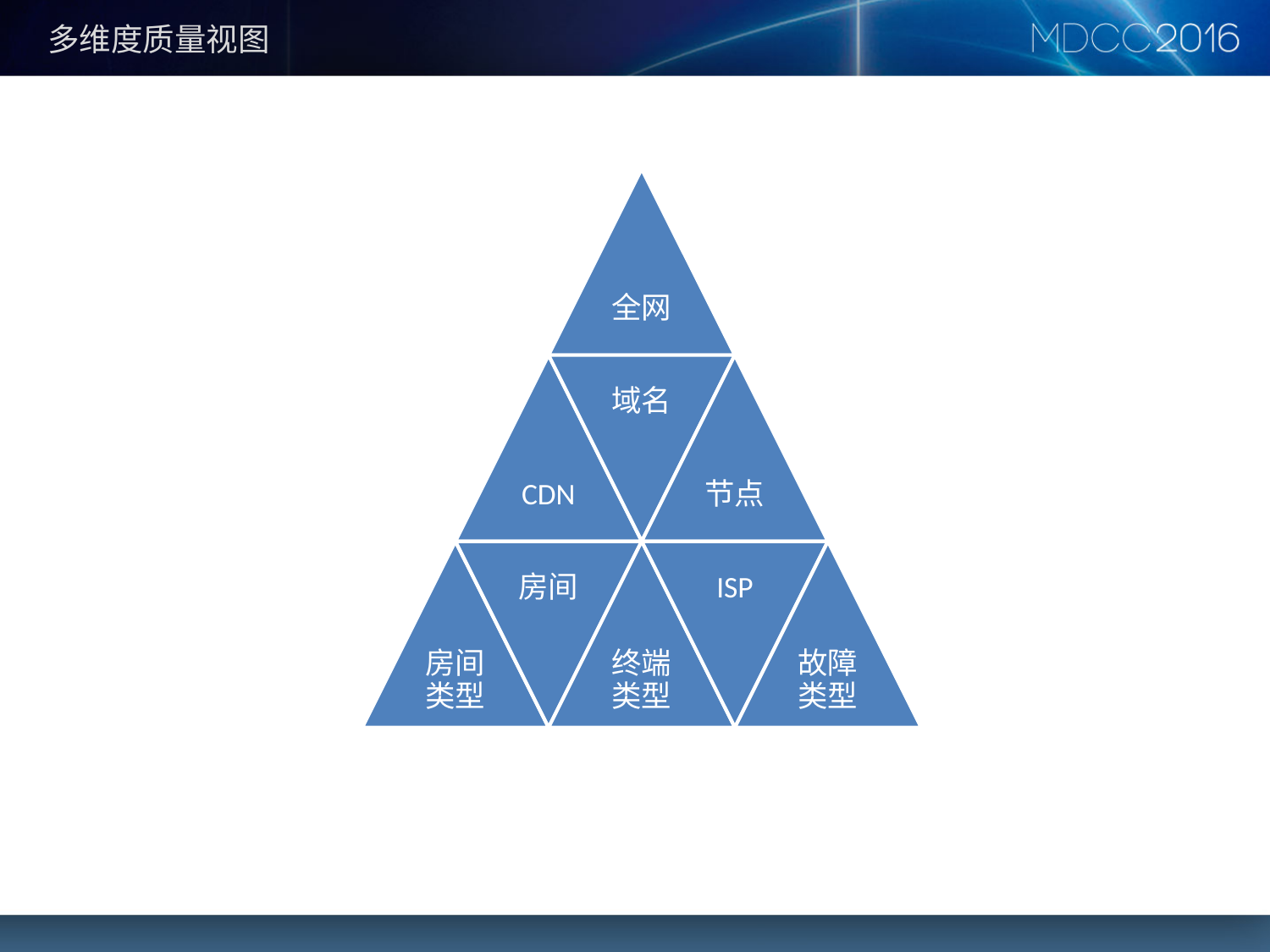

# 多维度质量视图
全网
CDN
域名
节点
房间类型
房间
终端类型
ISP
故障类型